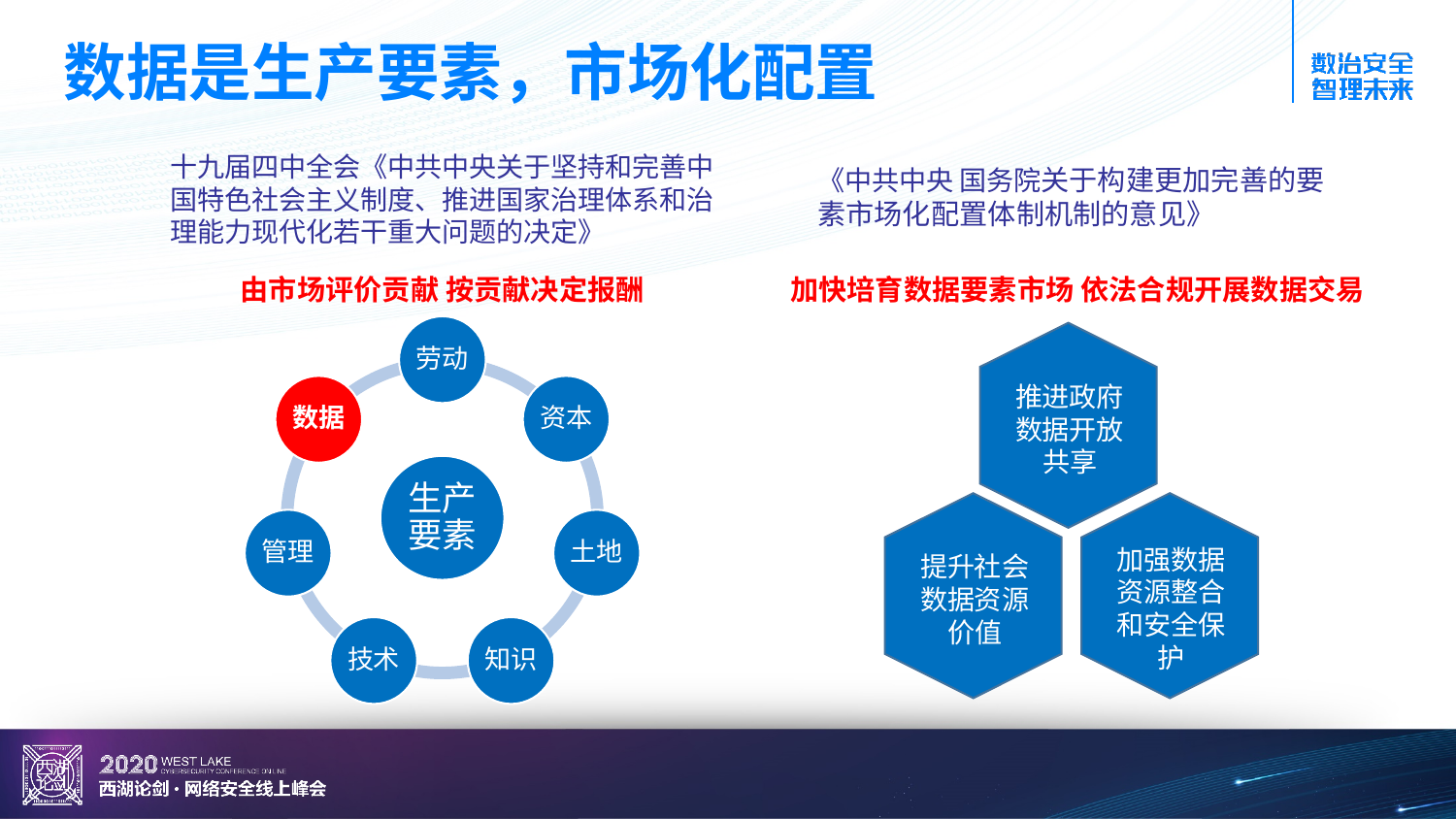

数据是生产要素，市场化配置
十九届四中全会《中共中央关于坚持和完善中国特色社会主义制度、推进国家治理体系和治理能力现代化若干重大问题的决定》
《中共中央 国务院关于构建更加完善的要素市场化配置体制机制的意见》
由市场评价贡献 按贡献决定报酬
加快培育数据要素市场 依法合规开展数据交易
生产要素
劳动
资本
土地
知识
技术
管理
数据

推进政府数据开放共享

加强数据资源整合和安全保护

提升社会数据资源价值